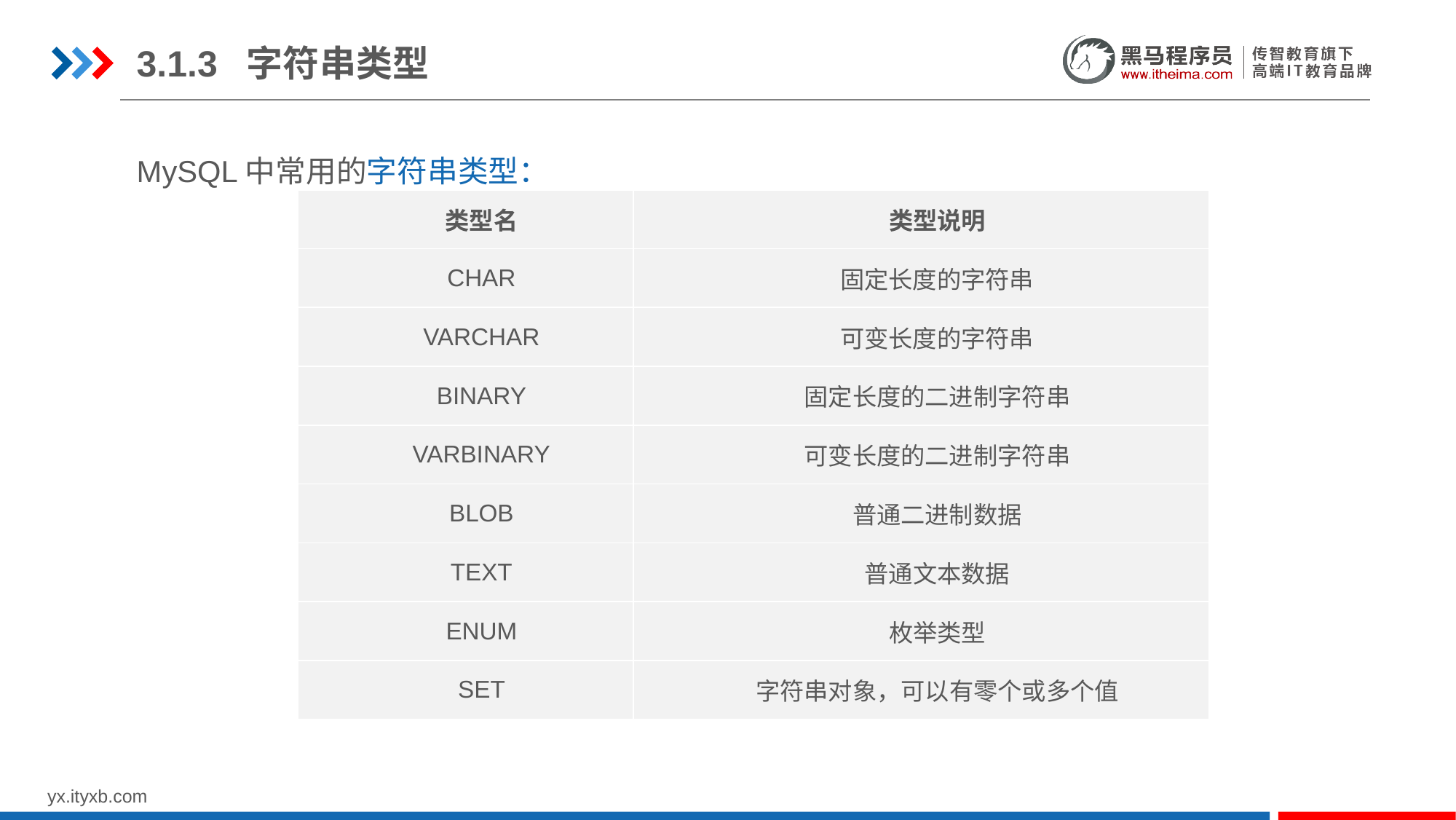

3.1.3  字符串类型
MySQL中常用的字符串类型：
| 类型名 | 类型说明 |
| --- | --- |
| CHAR | 固定长度的字符串 |
| VARCHAR | 可变长度的字符串 |
| BINARY | 固定长度的二进制字符串 |
| VARBINARY | 可变长度的二进制字符串 |
| BLOB | 普通二进制数据 |
| TEXT | 普通文本数据 |
| ENUM | 枚举类型 |
| SET | 字符串对象，可以有零个或多个值 |